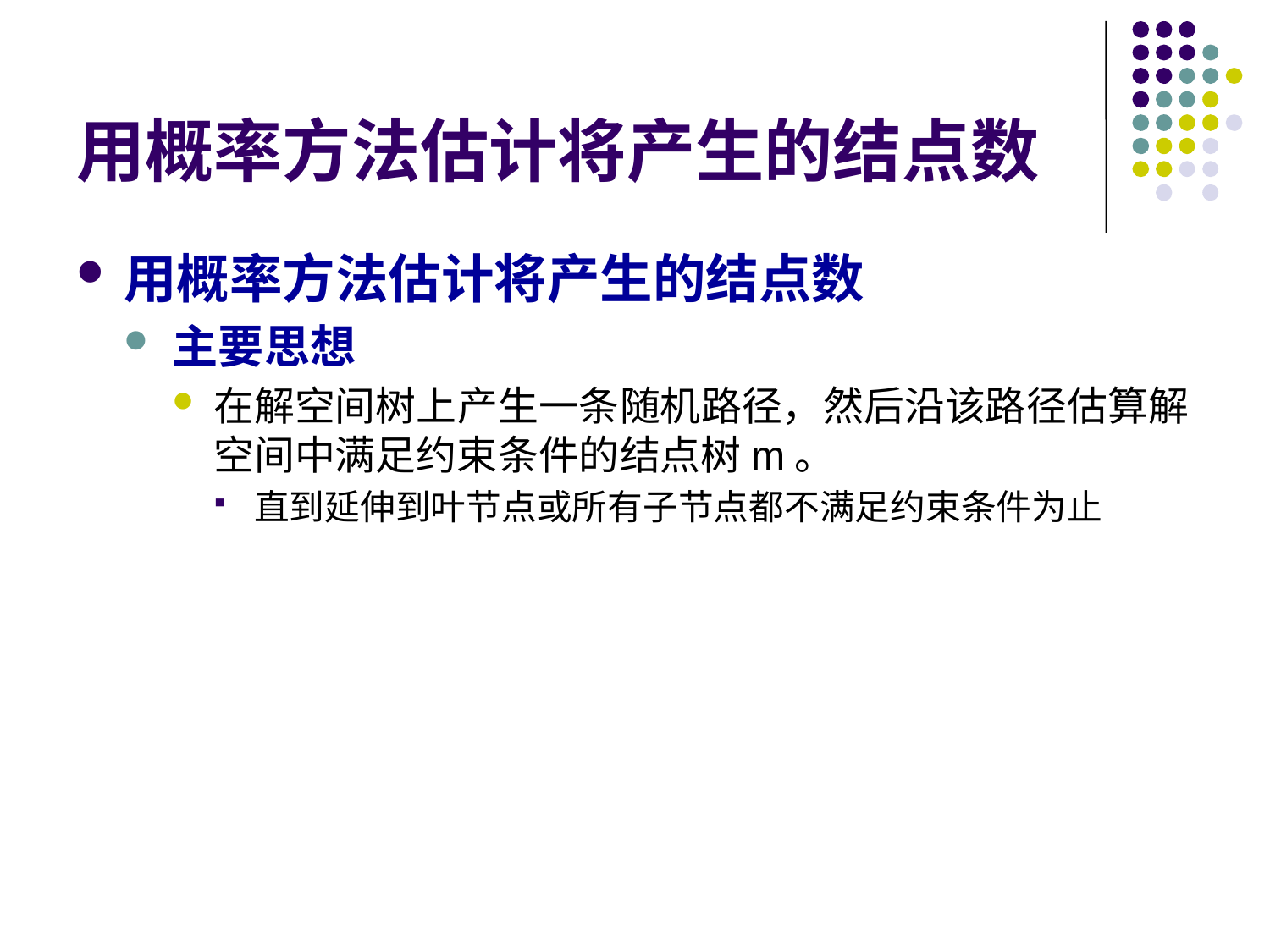

# 用概率方法估计将产生的结点数
用概率方法估计将产生的结点数
主要思想
在解空间树上产生一条随机路径，然后沿该路径估算解空间中满足约束条件的结点树m。
直到延伸到叶节点或所有子节点都不满足约束条件为止